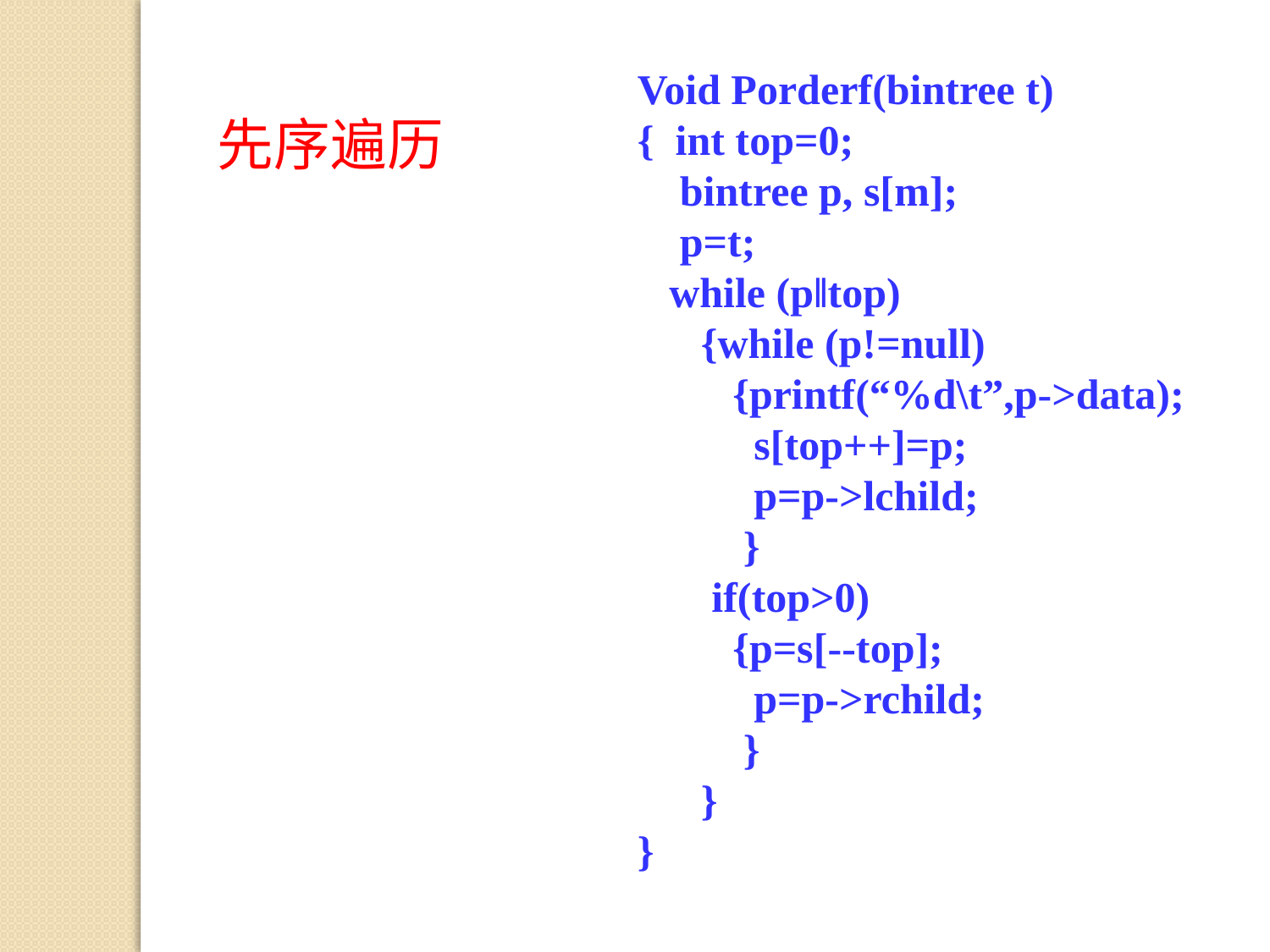

Void Porderf(bintree t)
{  int top=0;
    bintree p, s[m];
    p=t;
   while (p‖top)
      {while (p!=null)
         {printf(“%d\t”,p->data);
           s[top++]=p;
           p=p->lchild;
          }
       if(top>0)
         {p=s[--top];
           p=p->rchild;
          }
      }
}
先序遍历